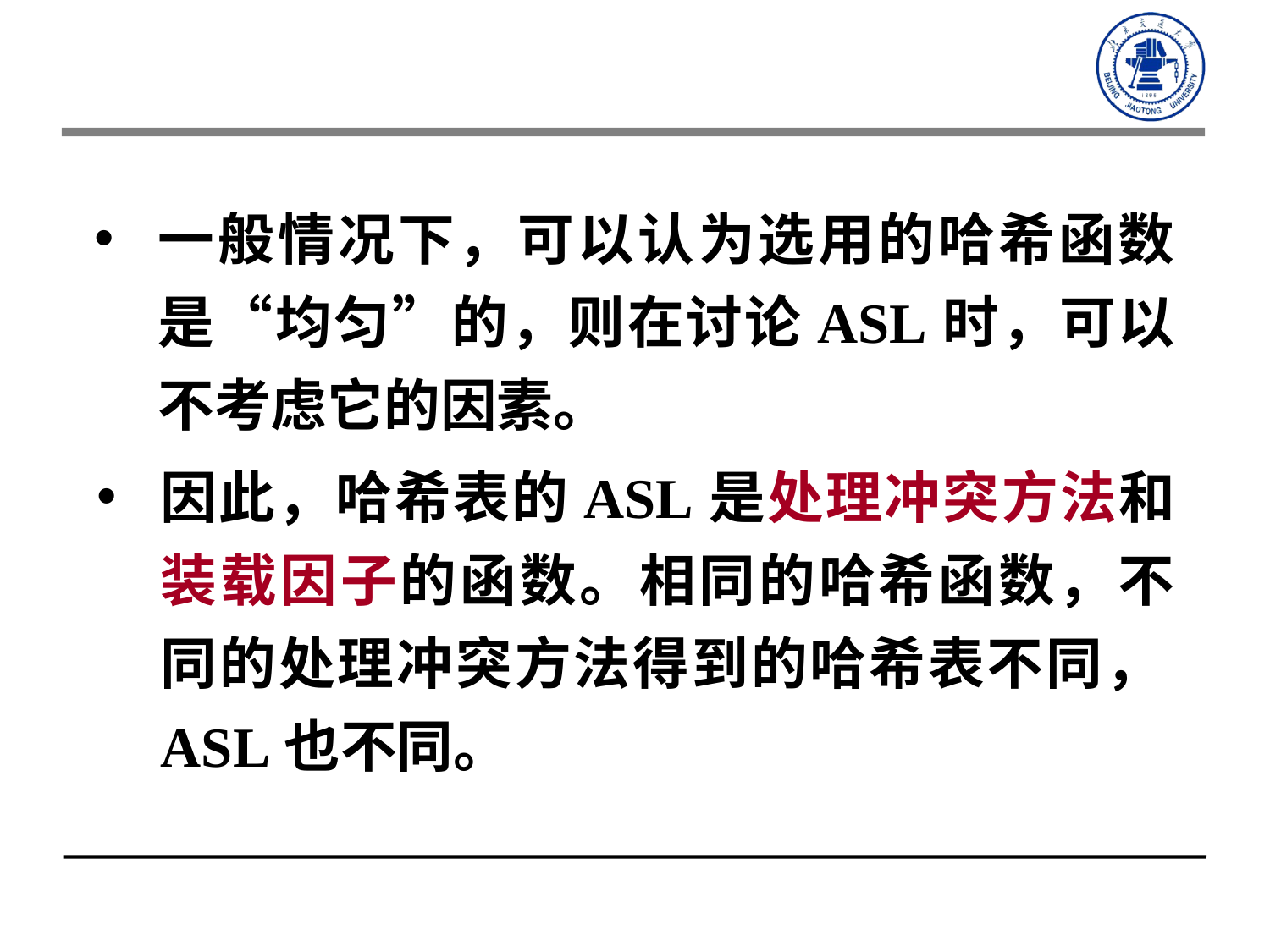

一般情况下，可以认为选用的哈希函数是“均匀”的，则在讨论ASL时，可以不考虑它的因素。
因此，哈希表的ASL是处理冲突方法和装载因子的函数。相同的哈希函数，不同的处理冲突方法得到的哈希表不同，ASL也不同。